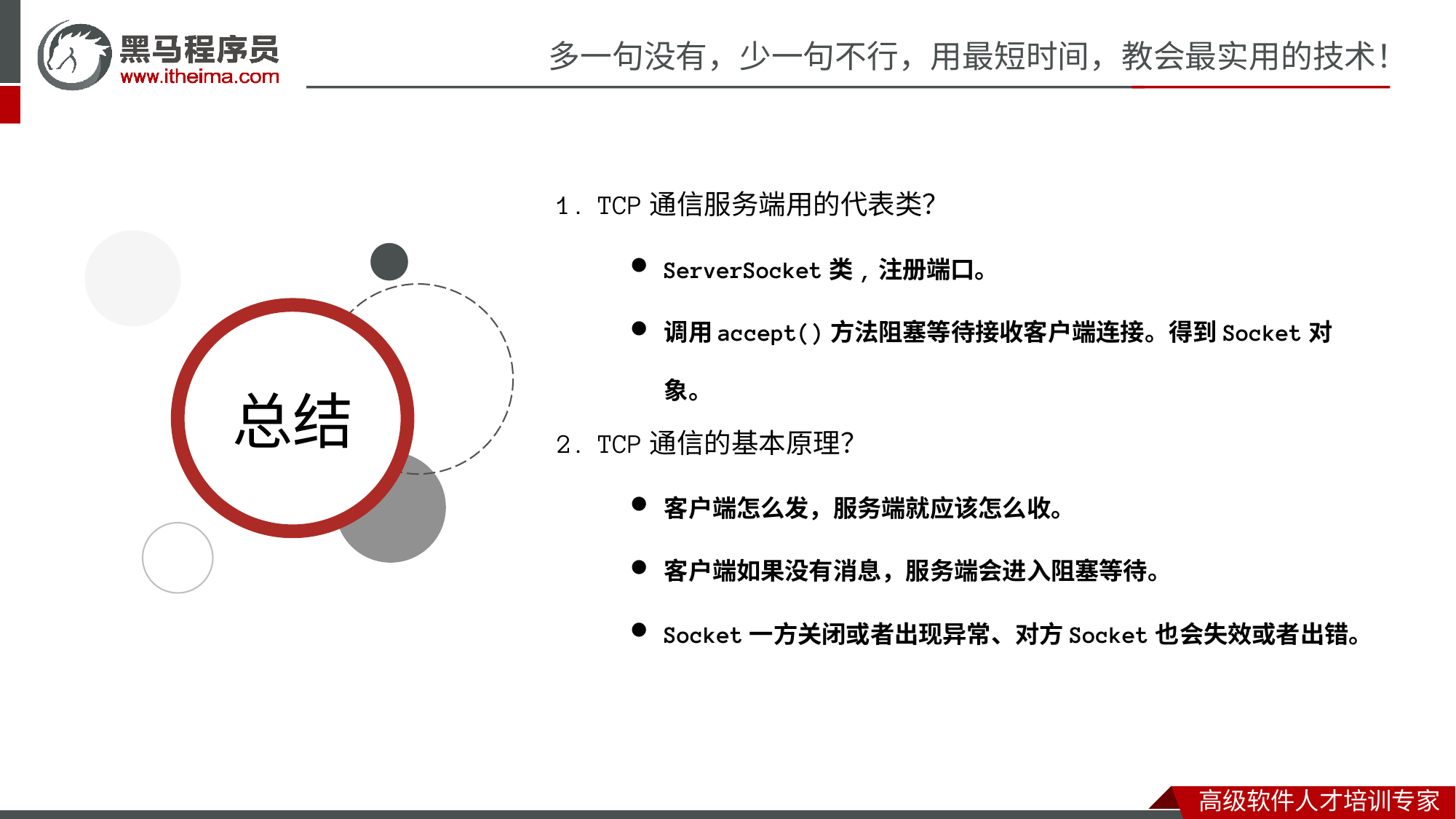

TCP通信服务端用的代表类？
ServerSocket类,注册端口。
调用accept()方法阻塞等待接收客户端连接。得到Socket对象。
TCP通信的基本原理？
客户端怎么发，服务端就应该怎么收。
客户端如果没有消息，服务端会进入阻塞等待。
Socket一方关闭或者出现异常、对方Socket也会失效或者出错。